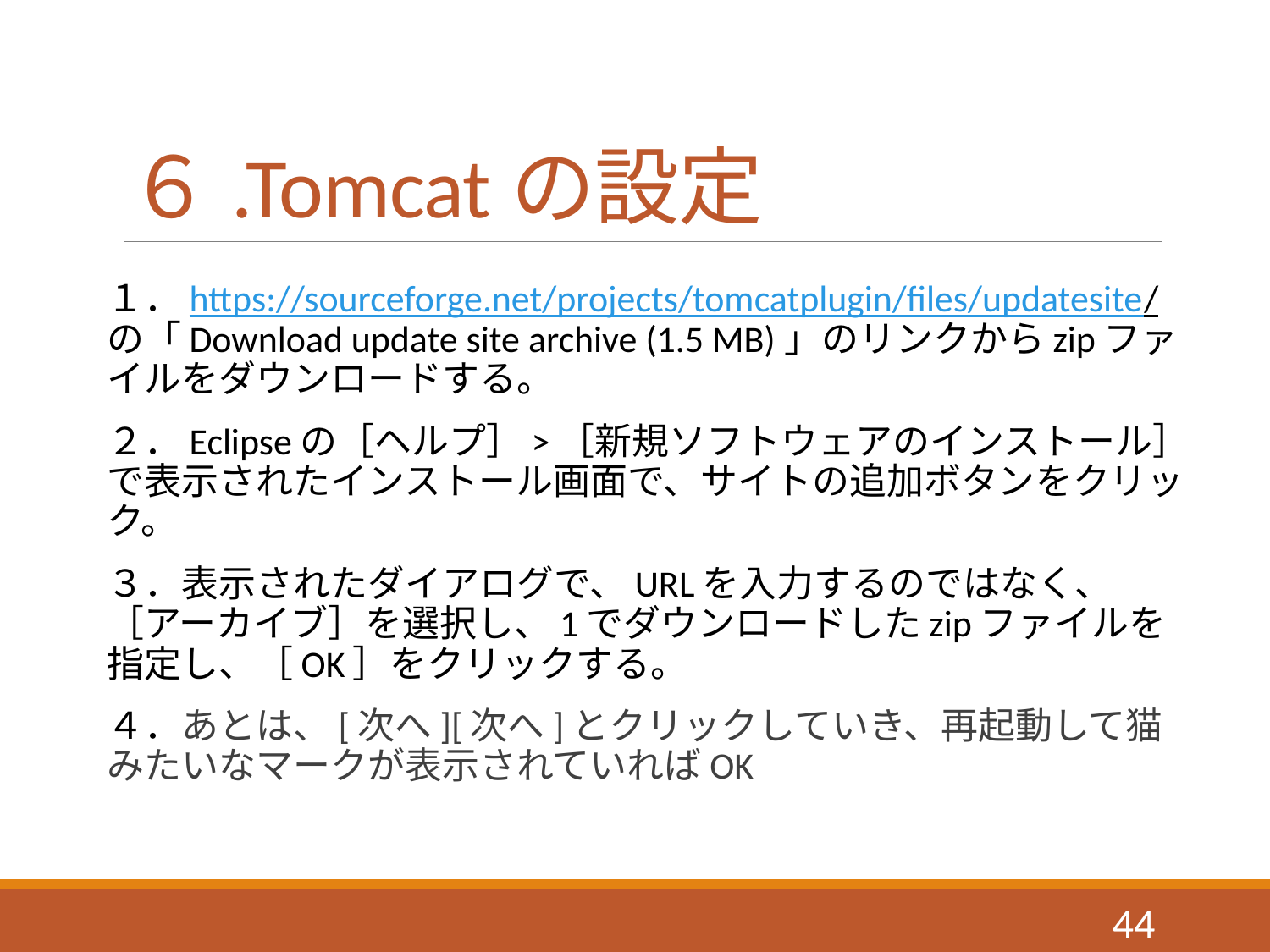

# ６.Tomcatの設定
１．https://sourceforge.net/projects/tomcatplugin/files/updatesite/　の「Download update site archive (1.5 MB)」のリンクからzipファイルをダウンロードする。
２．Eclipseの［ヘルプ］>［新規ソフトウェアのインストール］
で表示されたインストール画面で、サイトの追加ボタンをクリック。
３．表示されたダイアログで、URLを入力するのではなく、［アーカイブ］を選択し、1でダウンロードしたzipファイルを指定し、［OK］をクリックする。
４．あとは、[次へ][次へ]とクリックしていき、再起動して猫みたいなマークが表示されていればOK

44